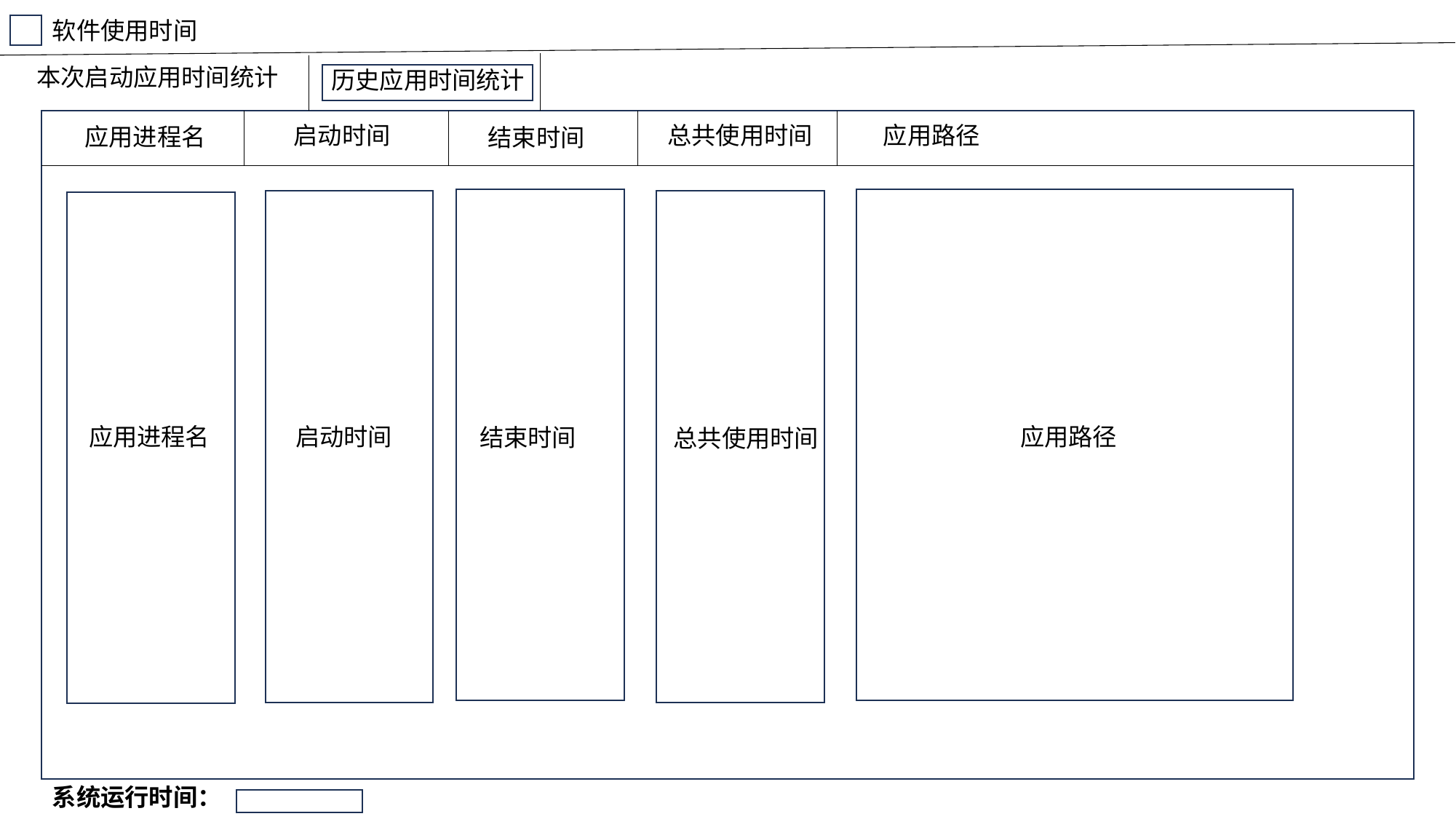

软件使用时间

本次启动应用时间统计
历史应用时间统计

启动时间
总共使用时间
应用路径
应用进程名
结束时间

启动时间
应用路径
应用进程名
结束时间
总共使用时间
系统运行时间：